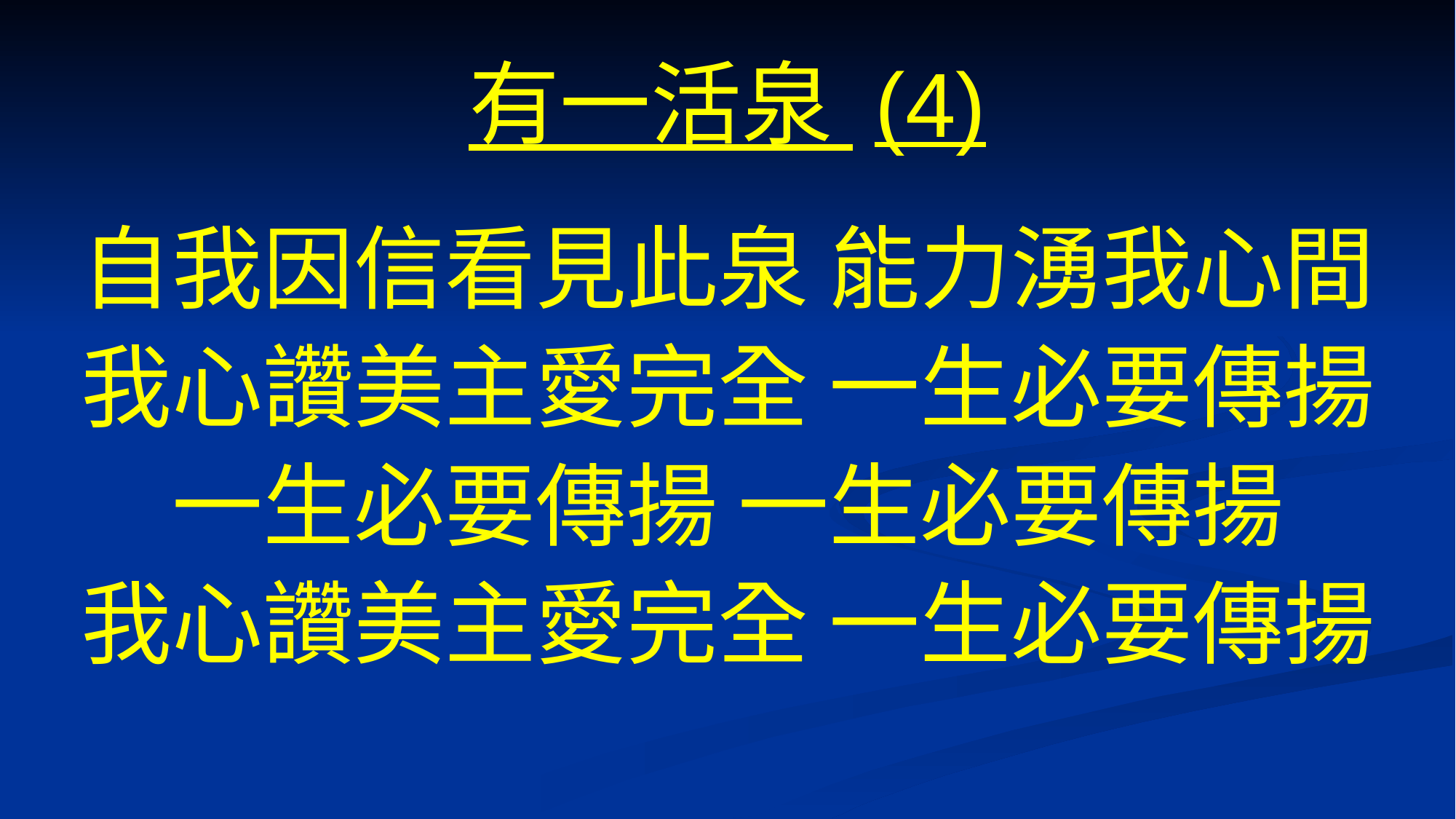

# 有一活泉 (4)
自我因信看見此泉 能力湧我心間
我心讚美主愛完全 一生必要傳揚
一生必要傳揚 一生必要傳揚
我心讚美主愛完全 一生必要傳揚